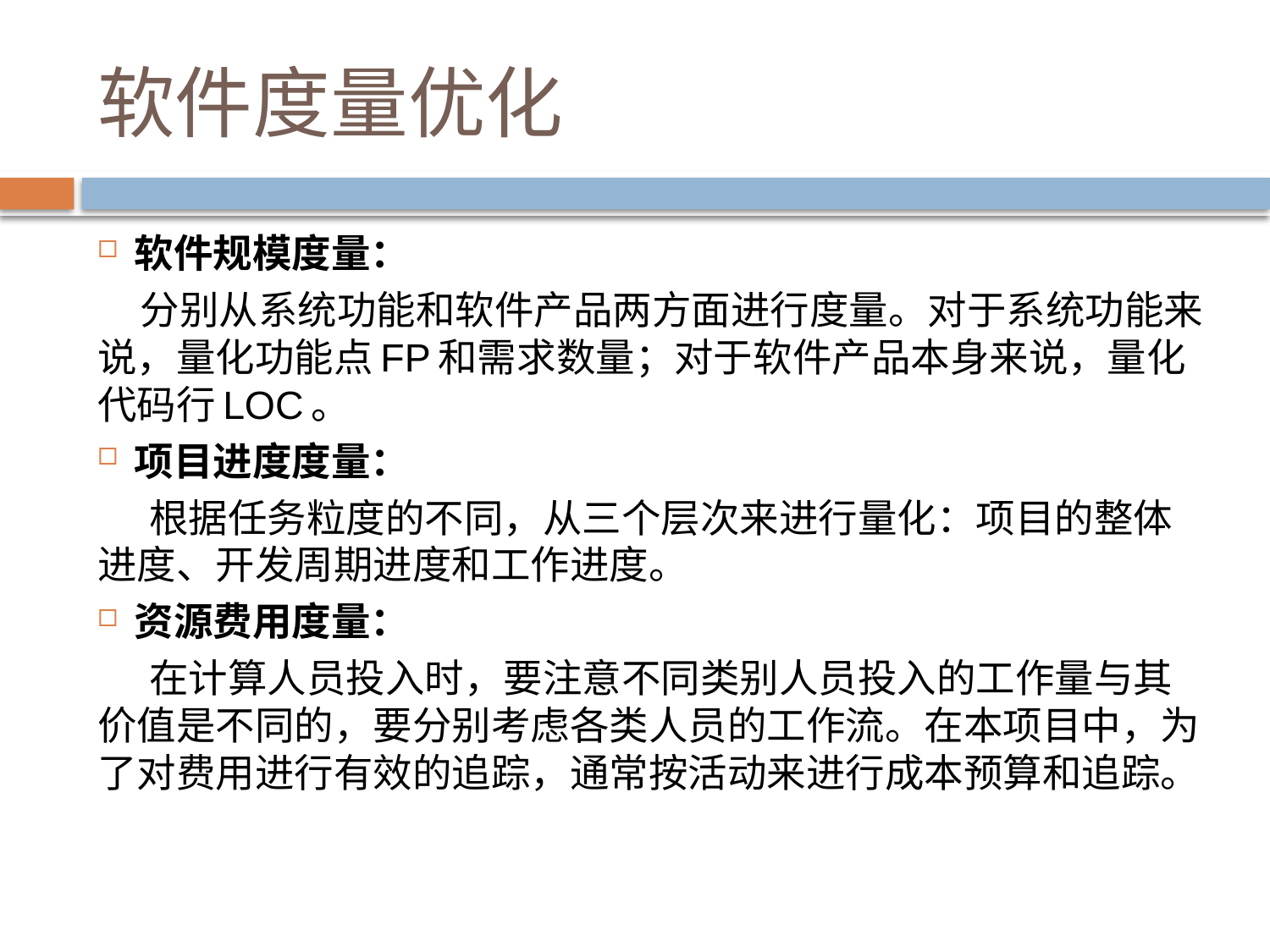

# 软件度量优化
软件规模度量：
    分别从系统功能和软件产品两方面进行度量。对于系统功能来说，量化功能点FP和需求数量；对于软件产品本身来说，量化代码行LOC。
项目进度度量：
     根据任务粒度的不同，从三个层次来进行量化：项目的整体进度、开发周期进度和工作进度。
资源费用度量：
     在计算人员投入时，要注意不同类别人员投入的工作量与其价值是不同的，要分别考虑各类人员的工作流。在本项目中，为了对费用进行有效的追踪，通常按活动来进行成本预算和追踪。